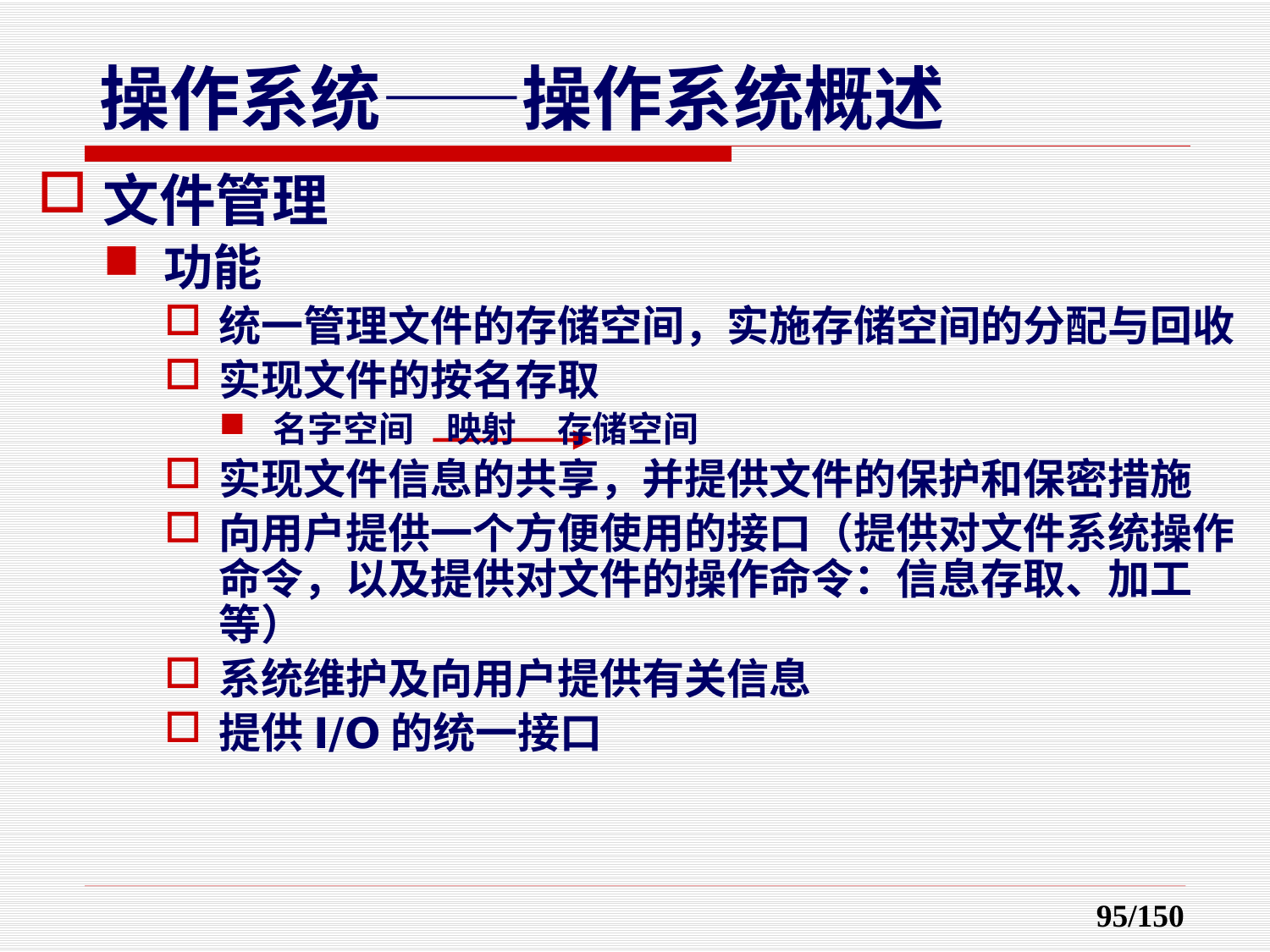

文件管理
功能
统一管理文件的存储空间，实施存储空间的分配与回收
实现文件的按名存取
名字空间    映射     存储空间
实现文件信息的共享，并提供文件的保护和保密措施
向用户提供一个方便使用的接口（提供对文件系统操作命令，以及提供对文件的操作命令：信息存取、加工等）
系统维护及向用户提供有关信息
提供I/O的统一接口